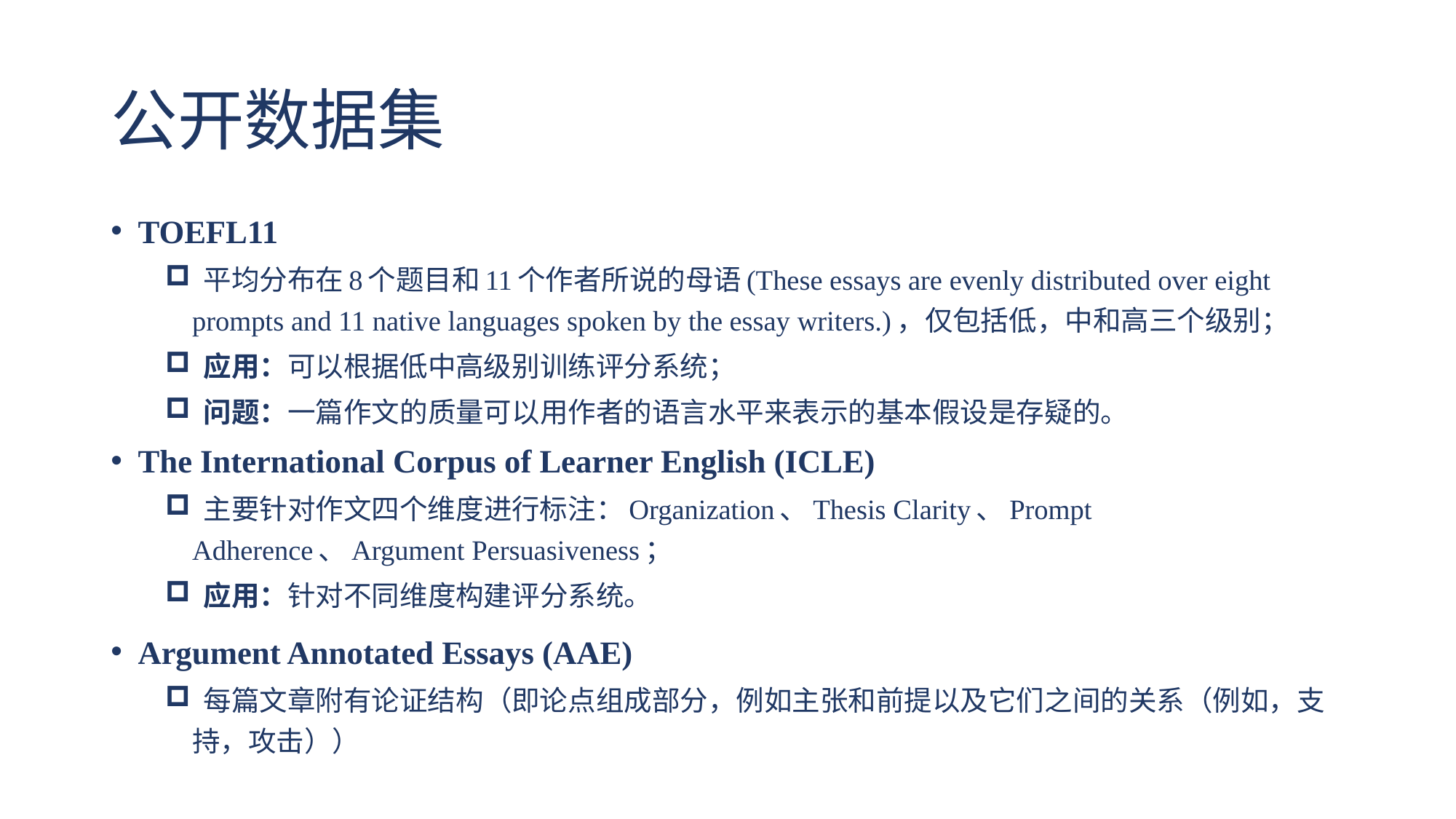

# 公开数据集
TOEFL11
 平均分布在8个题目和11个作者所说的母语(These essays are evenly distributed over eight prompts and 11 native languages spoken by the essay writers.)，仅包括低，中和高三个级别；
 应用：可以根据低中高级别训练评分系统；
 问题：一篇作文的质量可以用作者的语言水平来表示的基本假设是存疑的。
The International Corpus of Learner English (ICLE)
 主要针对作文四个维度进行标注：Organization、Thesis Clarity、Prompt Adherence、Argument Persuasiveness；
 应用：针对不同维度构建评分系统。
Argument Annotated Essays (AAE)
 每篇文章附有论证结构（即论点组成部分，例如主张和前提以及它们之间的关系（例如，支持，攻击））